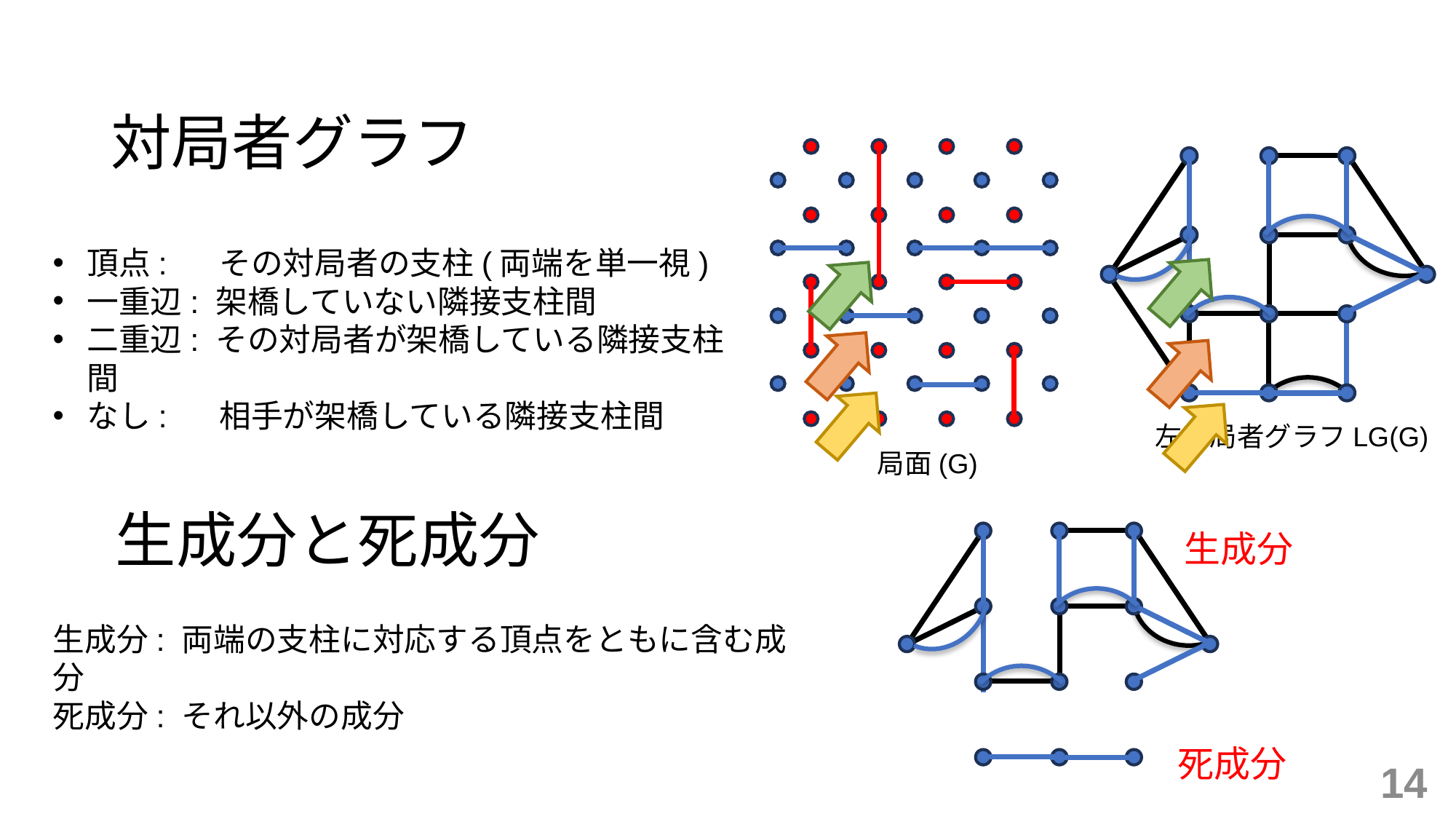

# 対局者グラフ

局面(G)

頂点:     その対局者の支柱(両端を単一視)
一重辺: 架橋していない隣接支柱間
二重辺: その対局者が架橋している隣接支柱間
なし:     相手が架橋している隣接支柱間

左対局者グラフLG(G)
生成分と死成分

生成分
生成分: 両端の支柱に対応する頂点をともに含む成分
死成分: それ以外の成分
死成分
14